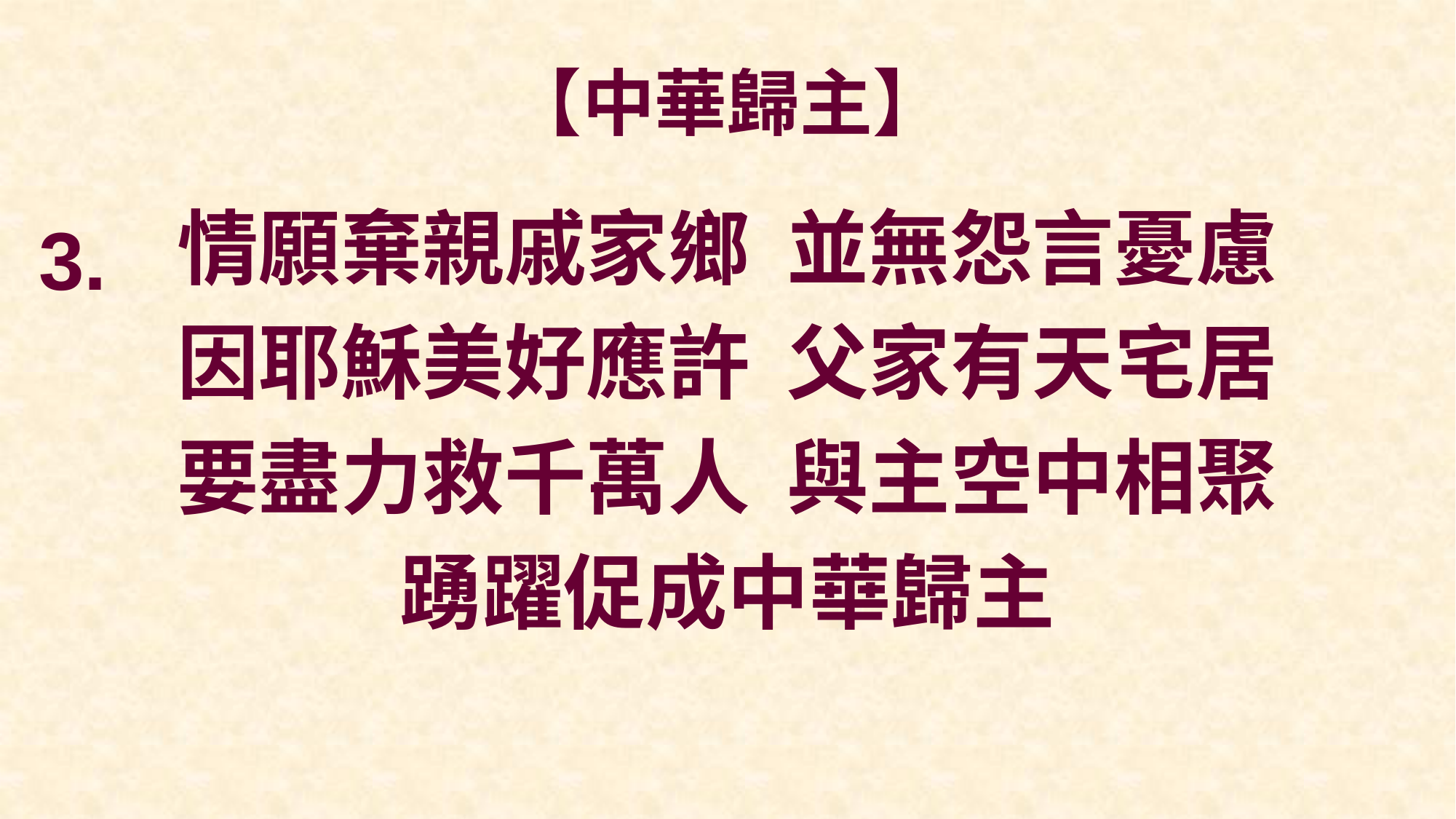

# 【中華歸主】
情願棄親戚家鄉  並無怨言憂慮
因耶穌美好應許  父家有天宅居
要盡力救千萬人  與主空中相聚
踴躍促成中華歸主
3.